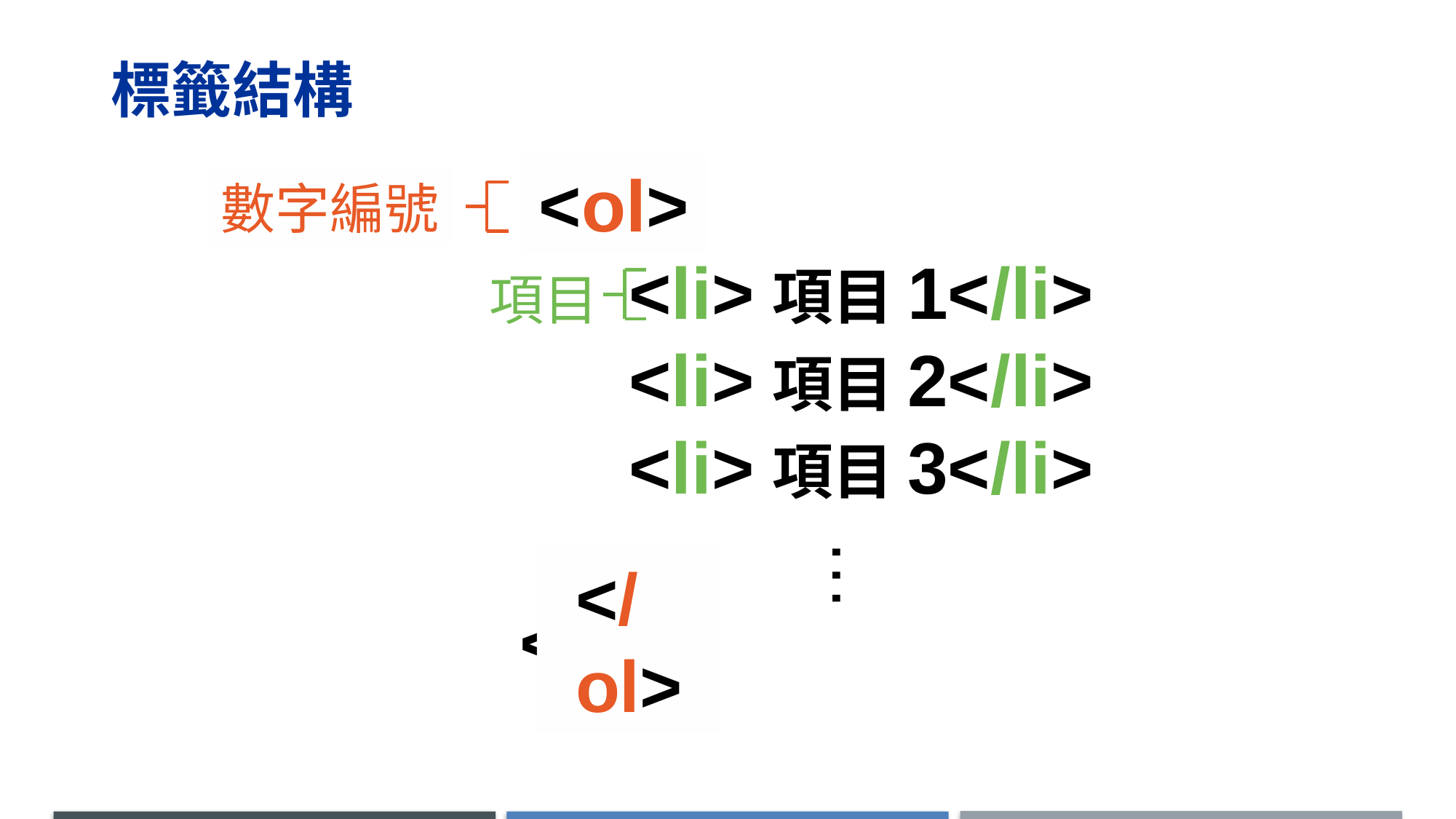

# 標籤結構
<ul>
	<li>項目1</li>
	<li>項目2</li>
	<li>項目3</li>

</ul>
<ol>
項目符號
數字編號
項目
…
</ol>